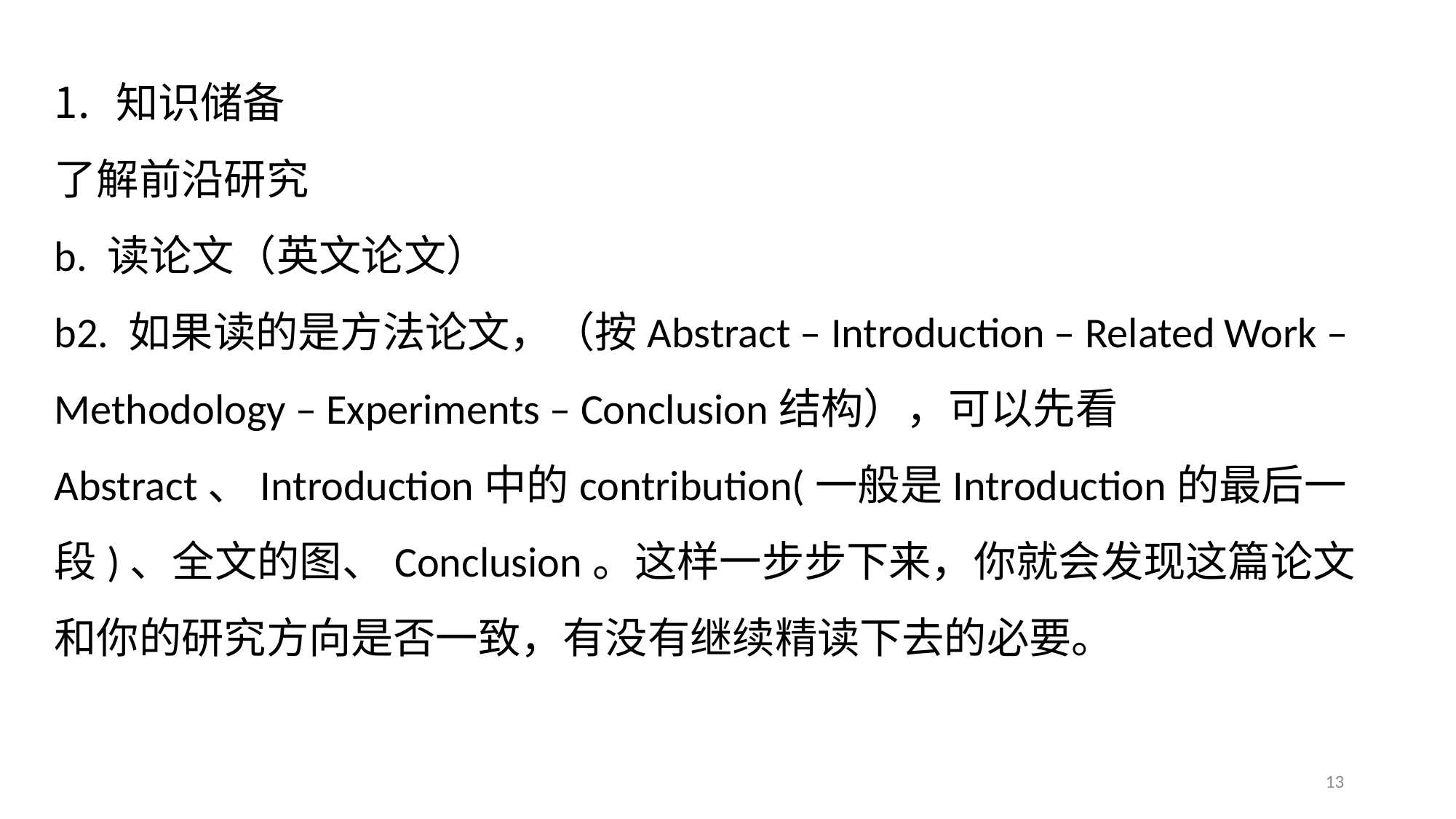

知识储备
了解前沿研究
b. 读论文（英文论文）
b2. 如果读的是方法论文，（按Abstract – Introduction – Related Work – Methodology – Experiments – Conclusion结构），可以先看Abstract、Introduction中的contribution(一般是Introduction的最后一段)、全文的图、Conclusion。这样一步步下来，你就会发现这篇论文和你的研究方向是否一致，有没有继续精读下去的必要。
13